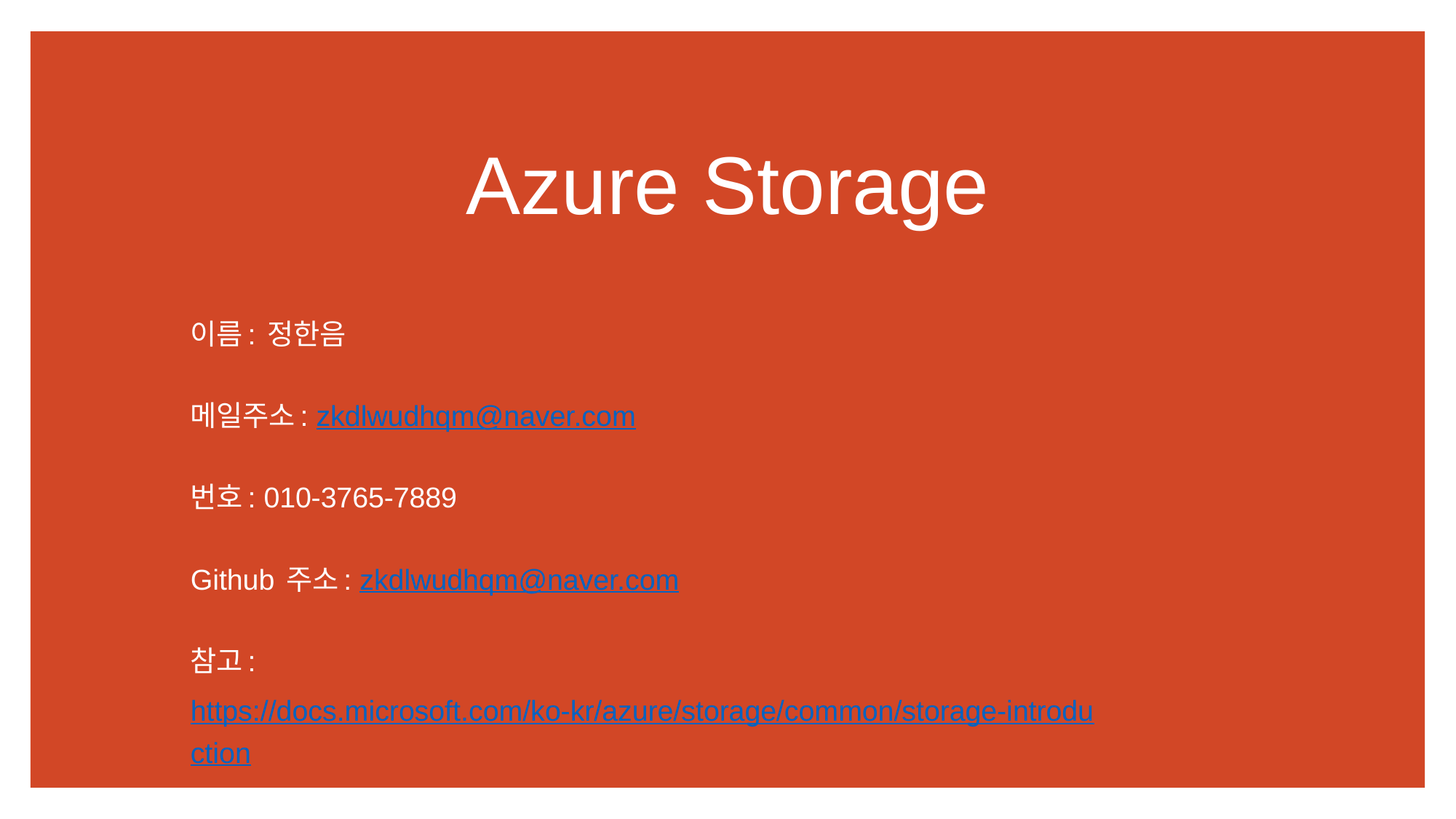

# Azure Storage
이름: 정한음
메일주소: zkdlwudhqm@naver.com
번호: 010-3765-7889
Github 주소: zkdlwudhqm@naver.com
참고: https://docs.microsoft.com/ko-kr/azure/storage/common/storage-introduction